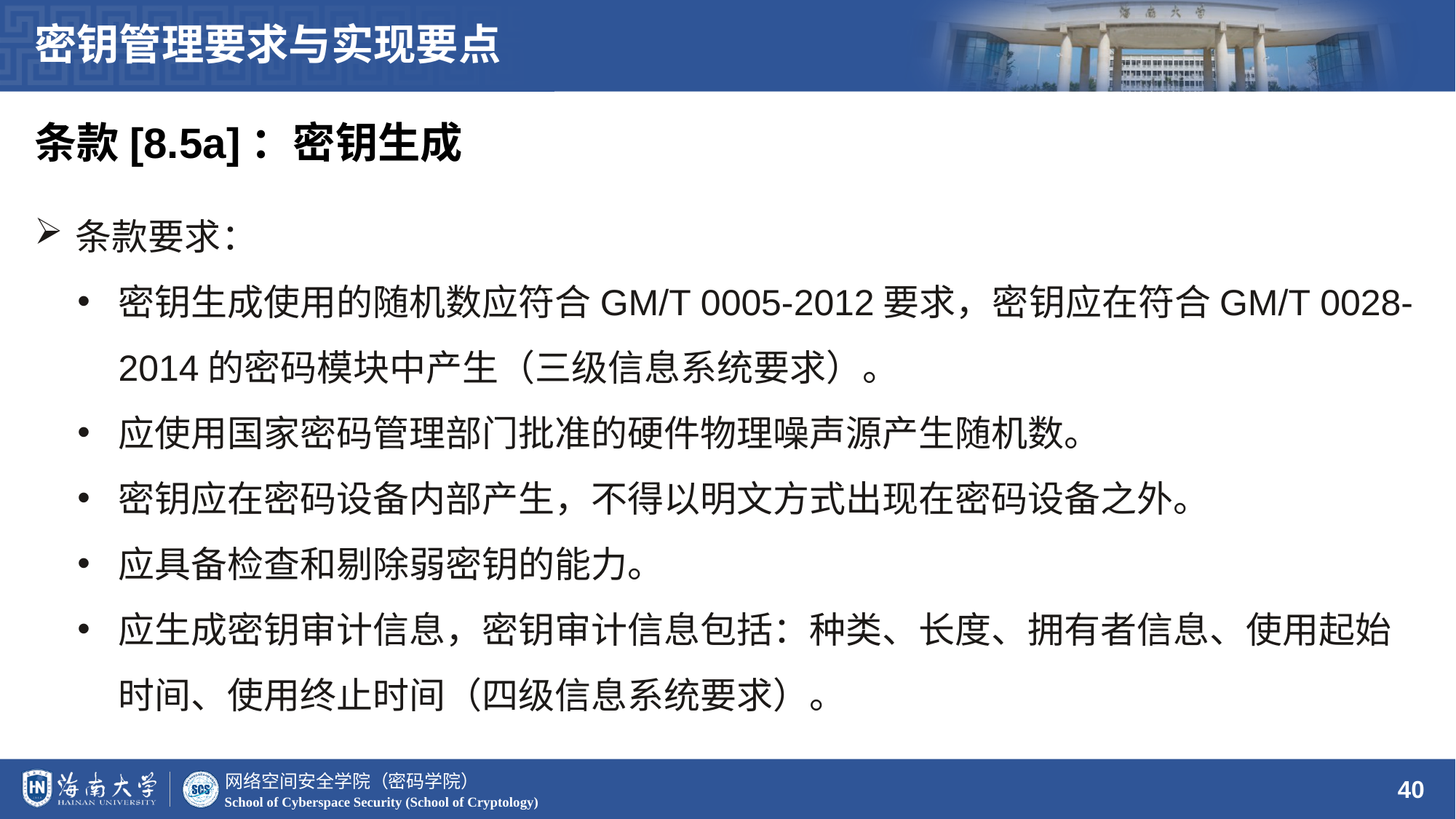

密钥管理要求与实现要点
条款[8.5a]：密钥生成
条款要求：
密钥生成使用的随机数应符合GM/T 0005-2012要求，密钥应在符合GM/T 0028-2014的密码模块中产生（三级信息系统要求）。
应使用国家密码管理部门批准的硬件物理噪声源产生随机数。
密钥应在密码设备内部产生，不得以明文方式出现在密码设备之外。
应具备检查和剔除弱密钥的能力。
应生成密钥审计信息，密钥审计信息包括：种类、长度、拥有者信息、使用起始时间、使用终止时间（四级信息系统要求）。
40